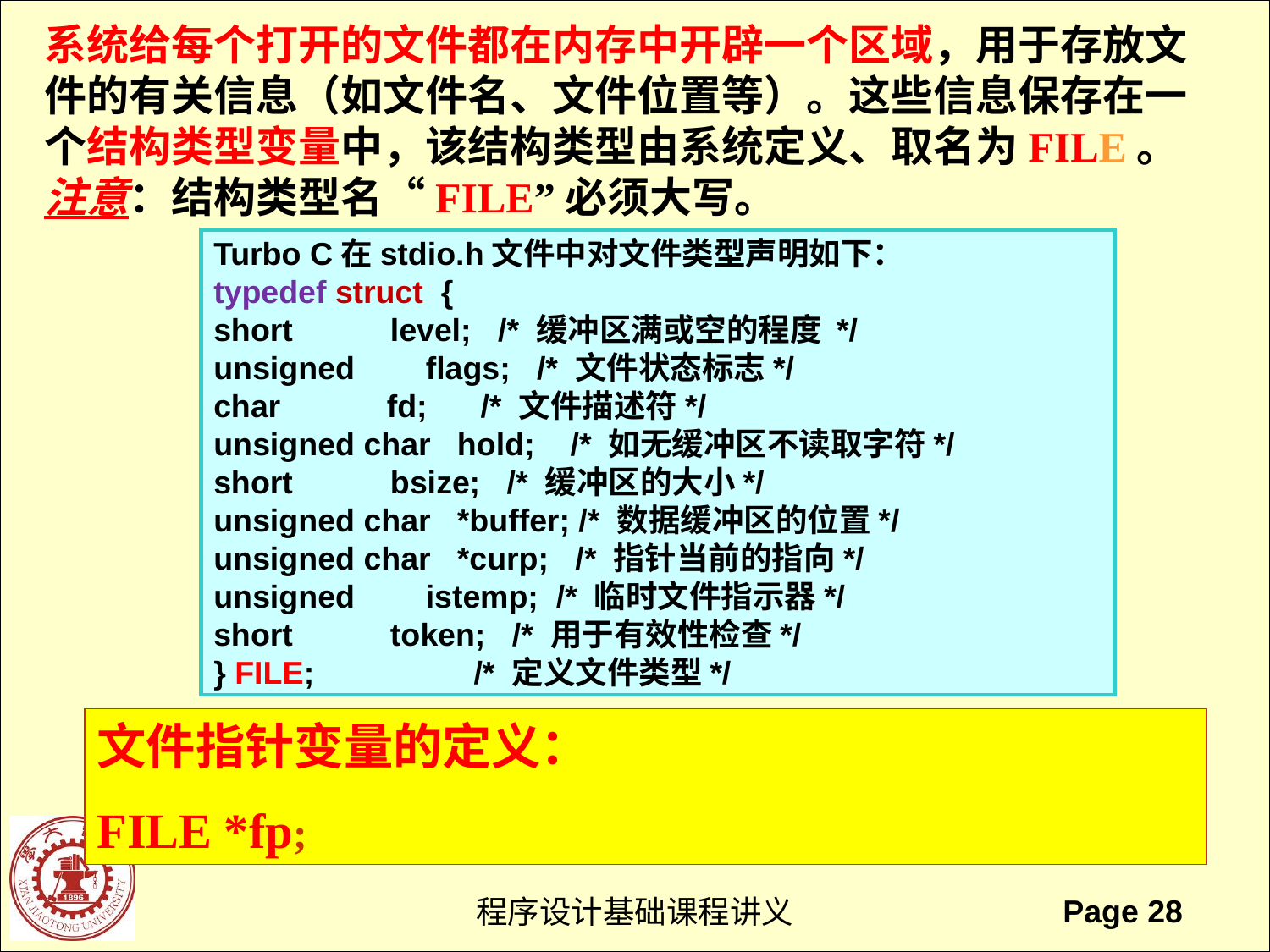

系统给每个打开的文件都在内存中开辟一个区域，用于存放文件的有关信息（如文件名、文件位置等）。这些信息保存在一个结构类型变量中，该结构类型由系统定义、取名为FILE。
注意：结构类型名“FILE”必须大写。
Turbo C在stdio.h文件中对文件类型声明如下：
typedef struct  {
short           level;   /* 缓冲区满或空的程度 */
unsigned        flags;   /* 文件状态标志*/
char            fd;      /* 文件描述符*/
unsigned char   hold;    /* 如无缓冲区不读取字符*/
short           bsize;   /* 缓冲区的大小*/
unsigned char   *buffer; /* 数据缓冲区的位置*/
unsigned char   *curp;   /* 指针当前的指向*/
unsigned        istemp;  /* 临时文件指示器*/
short           token;   /* 用于有效性检查*/
} FILE;                  /* 定义文件类型*/
文件指针变量的定义：
FILE *fp;